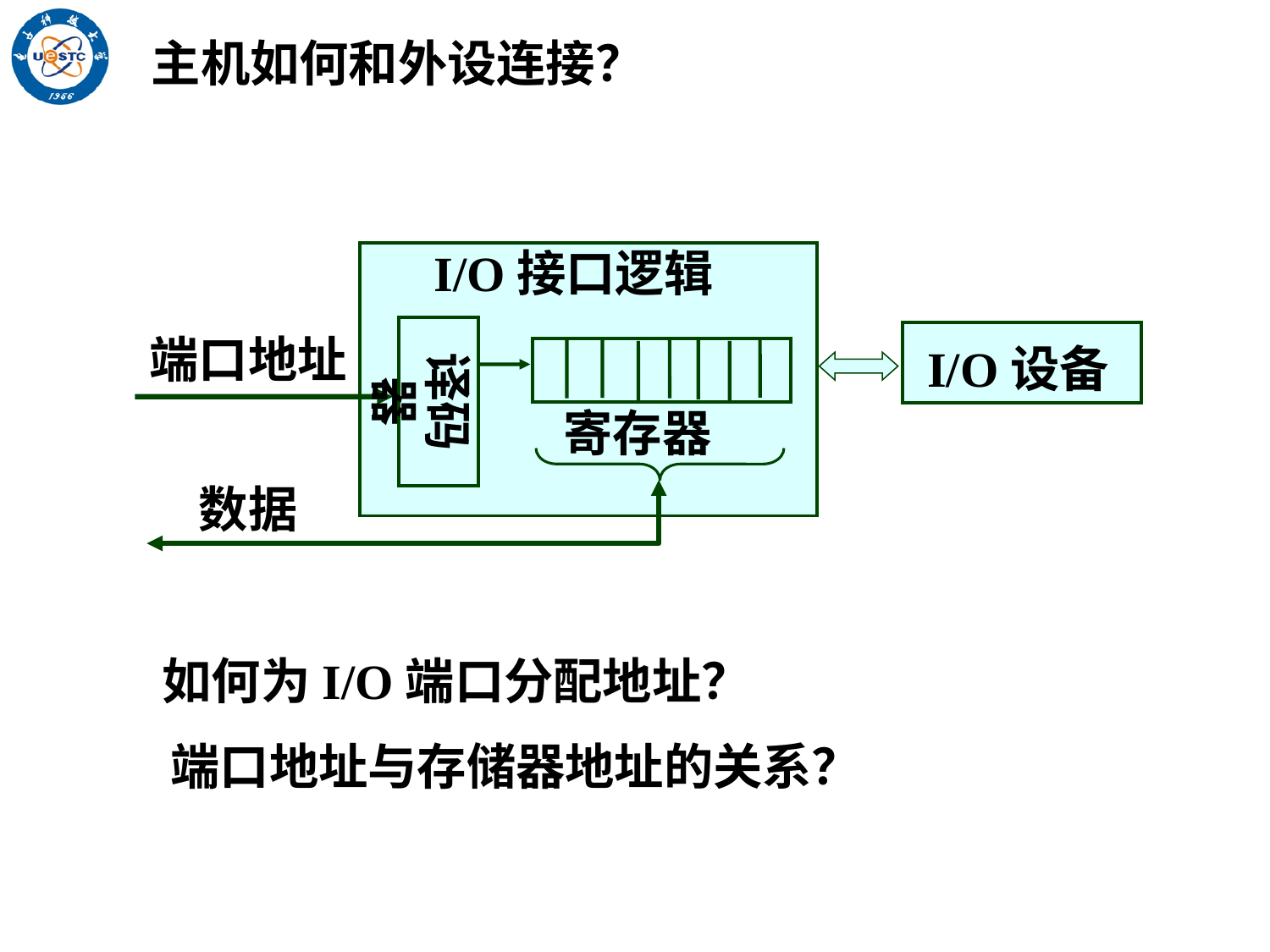

主机如何和外设连接？
     I/O接口逻辑

                寄存器

译码器
端口地址
 I/O设备

数据

如何为I/O端口分配地址？
端口地址与存储器地址的关系？